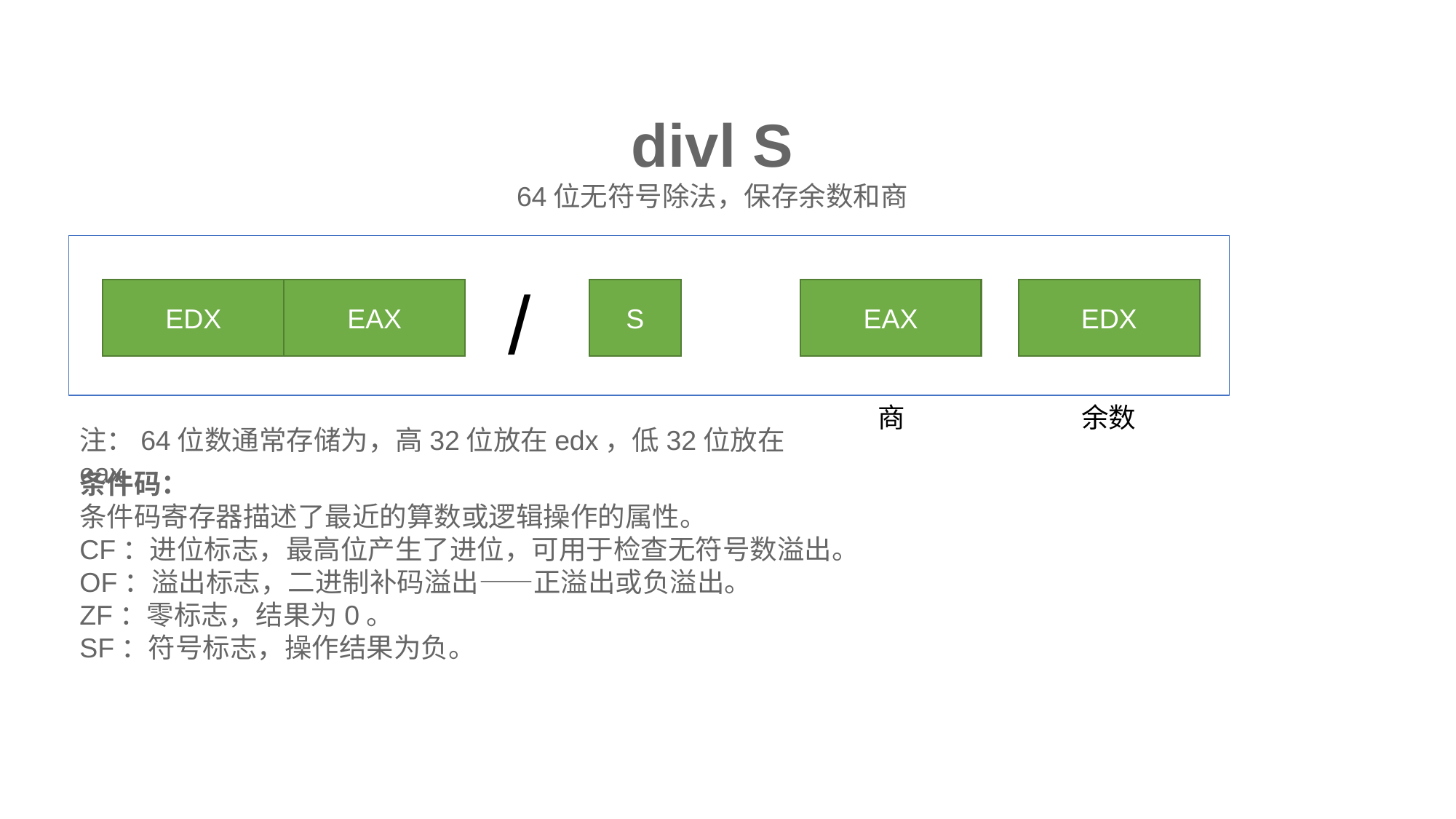

divl S
64位无符号除法，保存余数和商

/
EDX
EAX
EDX
EAX
S
商
余数
注：64位数通常存储为，高32位放在edx，低32位放在eax
条件码：
条件码寄存器描述了最近的算数或逻辑操作的属性。
CF：进位标志，最高位产生了进位，可用于检查无符号数溢出。
OF：溢出标志，二进制补码溢出——正溢出或负溢出。
ZF：零标志，结果为0。
SF：符号标志，操作结果为负。